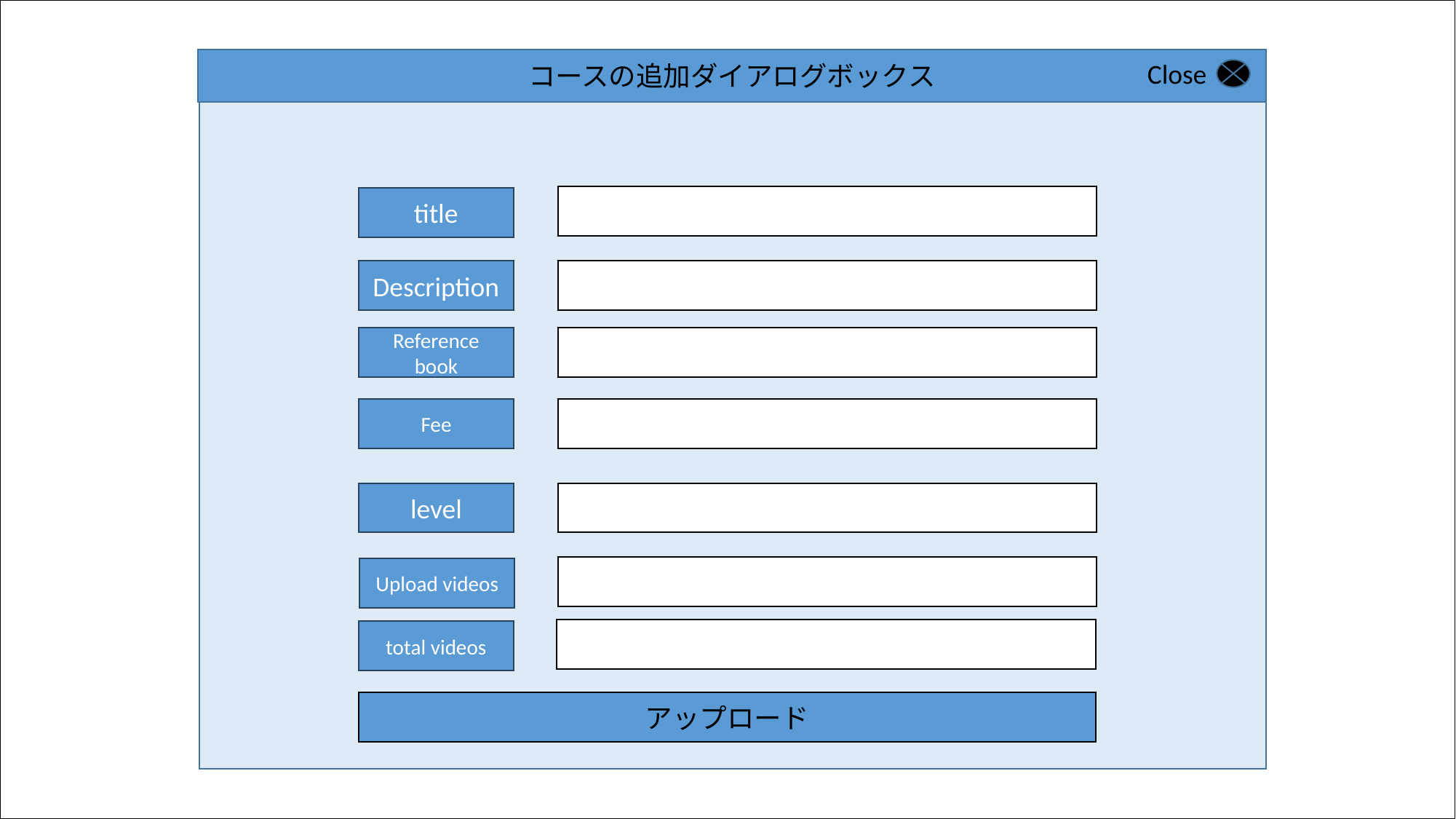

コースの追加ダイアログボックス

Close

title
Description

Reference book

Fee

level

Upload videos

total videos
アップロード